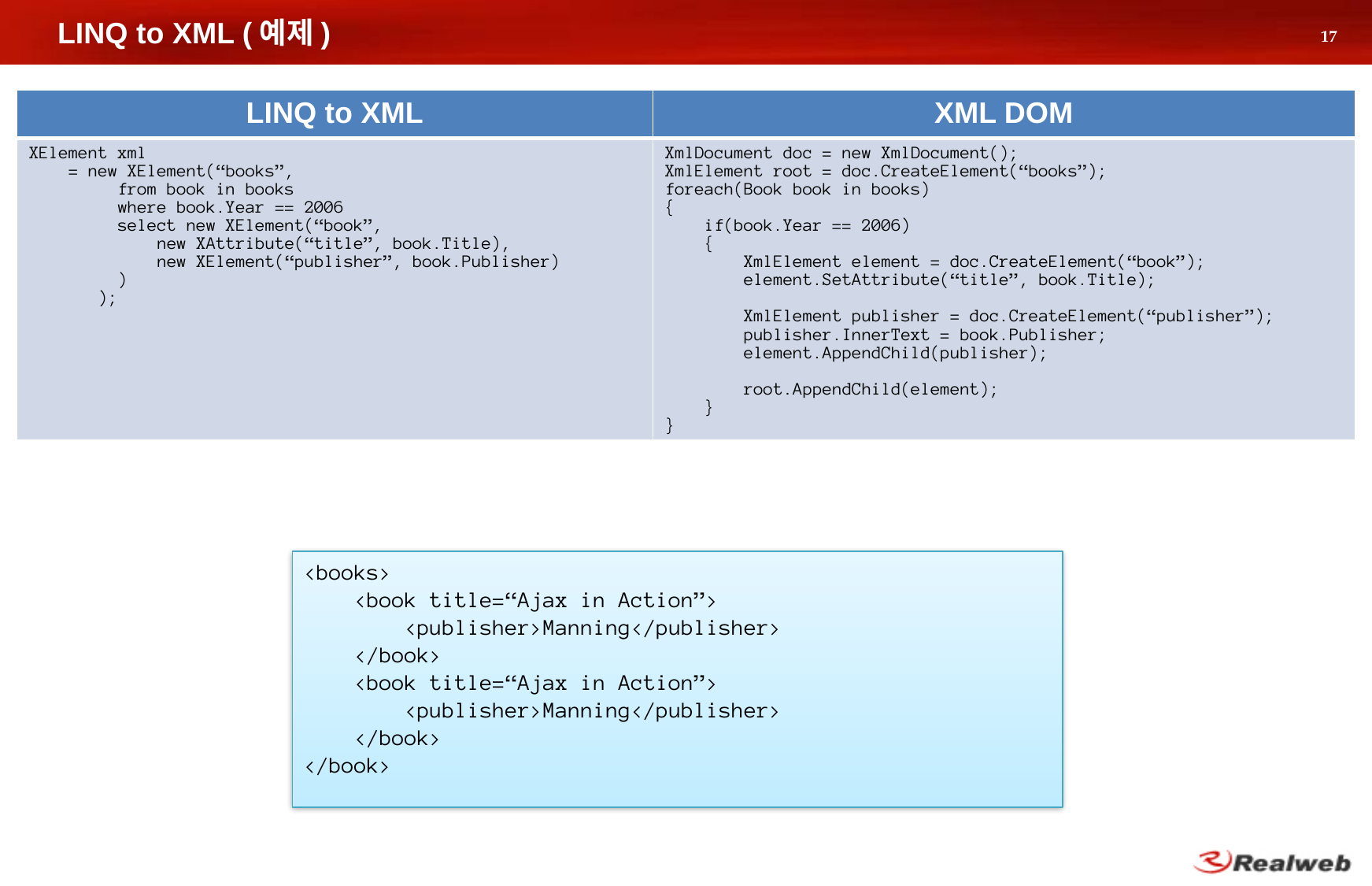

# LINQ to XML (예제)
17
| LINQ to XML | XML DOM |
| --- | --- |
| XElement xml = new XElement(“books”, from book in books where book.Year == 2006 select new XElement(“book”, new XAttribute(“title”, book.Title), new XElement(“publisher”, book.Publisher) ) ); | XmlDocument doc = new XmlDocument(); XmlElement root = doc.CreateElement(“books”); foreach(Book book in books) { if(book.Year == 2006) { XmlElement element = doc.CreateElement(“book”); element.SetAttribute(“title”, book.Title); XmlElement publisher = doc.CreateElement(“publisher”); publisher.InnerText = book.Publisher; element.AppendChild(publisher); root.AppendChild(element); } } |
<books>
    <book title=“Ajax in Action”>
        <publisher>Manning</publisher>
    </book>
    <book title=“Ajax in Action”>
        <publisher>Manning</publisher>
    </book>
</book>